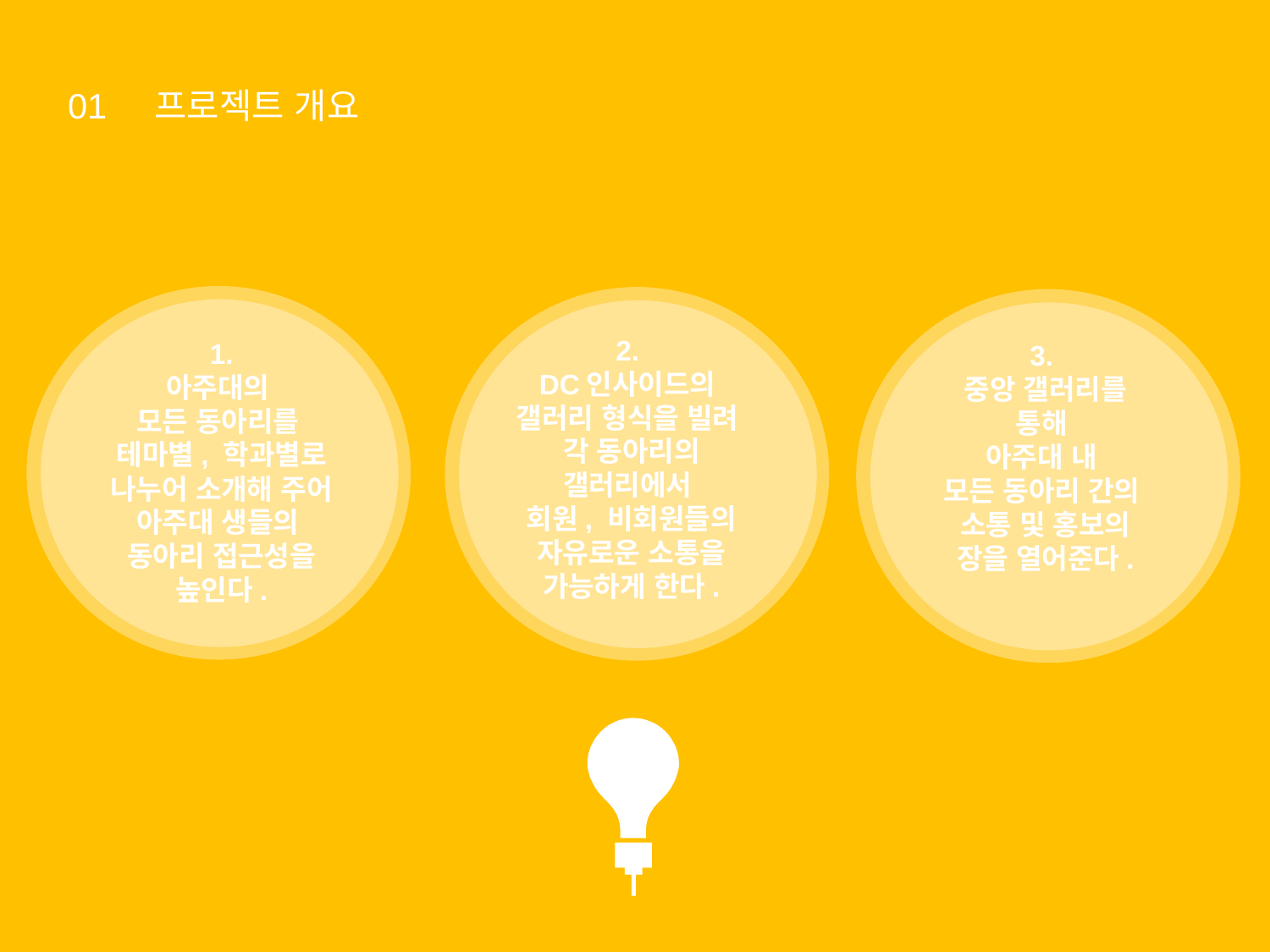

01    프로젝트 개요

2.
DC인사이드의
갤러리 형식을 빌려
각 동아리의 갤러리에서
회원, 비회원들의 자유로운 소통을 가능하게 한다.

1.
아주대의
모든 동아리를
테마별, 학과별로 나누어 소개해 주어 아주대 생들의
동아리 접근성을 높인다.
3.
중앙 갤러리를 통해
아주대 내
모든 동아리 간의
소통 및 홍보의 장을 열어준다.